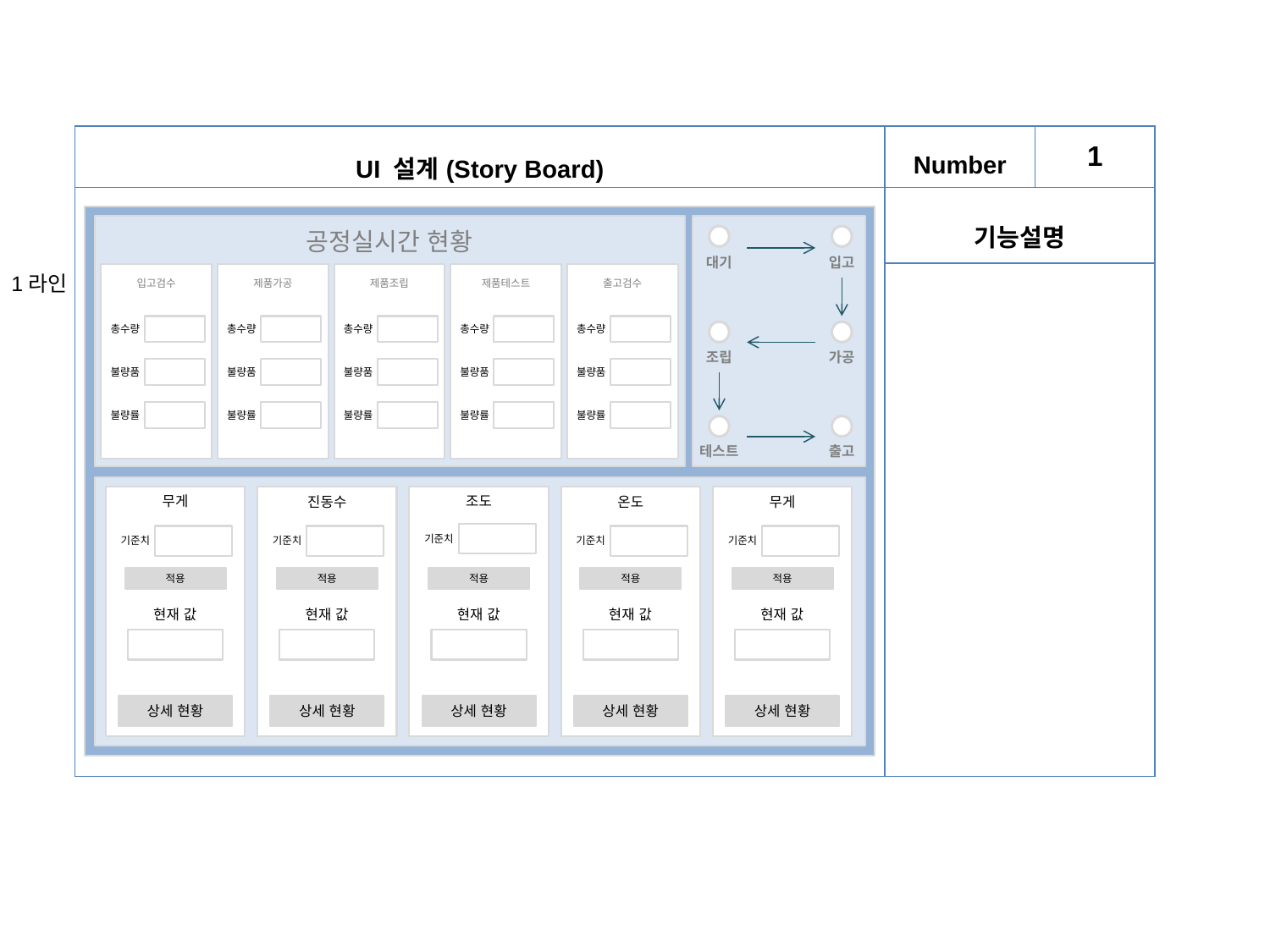

| UI 설계(Story Board) | Number | 1 |
| --- | --- | --- |
|  | 기능설명 |  |
|  |  |  |

공정실시간 현황

대기

입고
1라인

입고검수
총수량

불량품

불량률

제품가공
총수량

불량품

불량률

제품조립
총수량

불량품

불량률

제품테스트
총수량

불량품

불량률

출고검수
총수량

불량품

불량률

조립

가공

테스트

출고

무게

조도

진동수

온도

무게

기준치

기준치

기준치

기준치

기준치
적용
적용
적용
적용
적용
현재 값

현재 값

현재 값

현재 값

현재 값

상세 현황
상세 현황
상세 현황
상세 현황
상세 현황